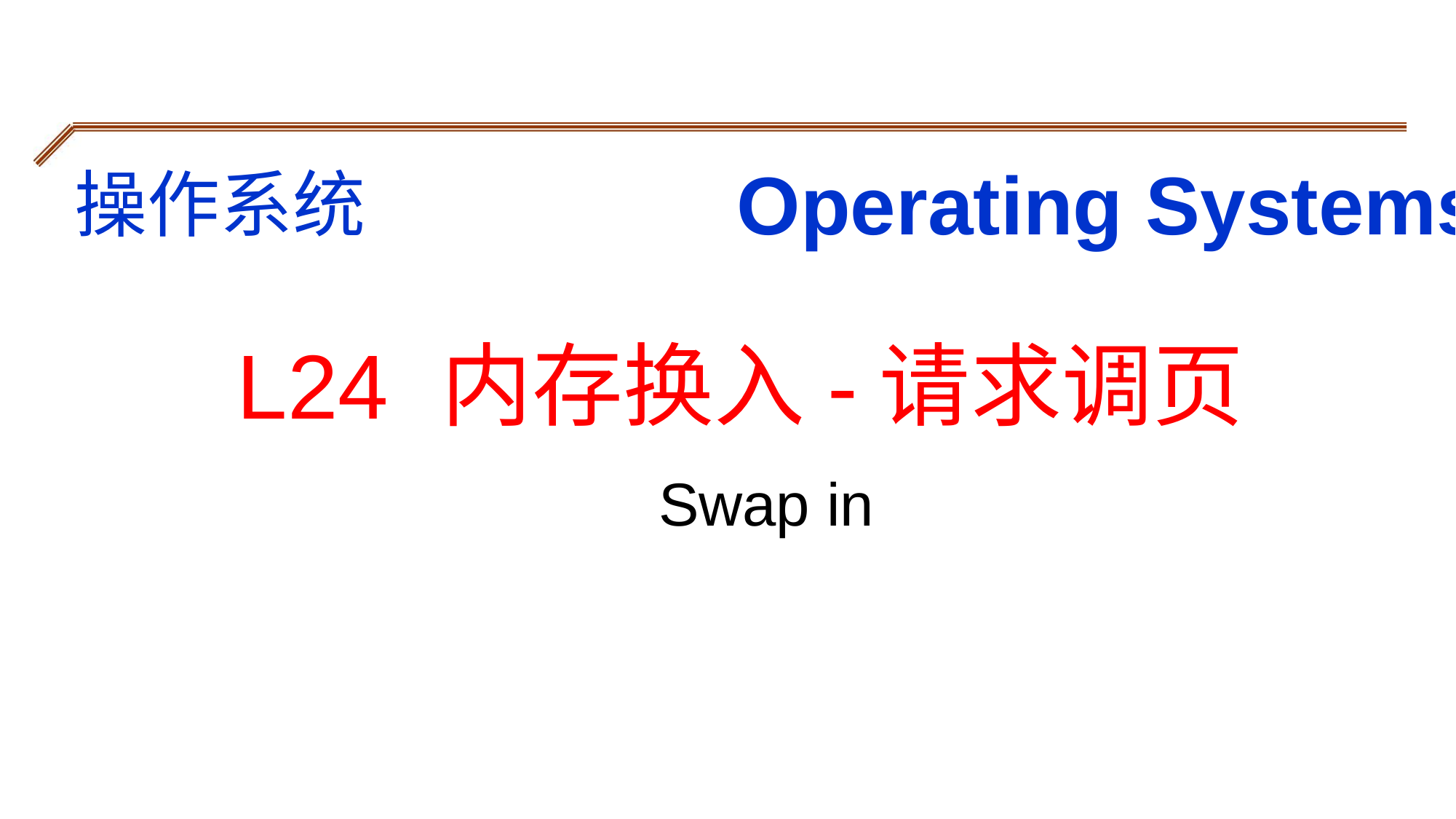

Operating Systems
操作系统
L24 内存换入-请求调页
Swap in